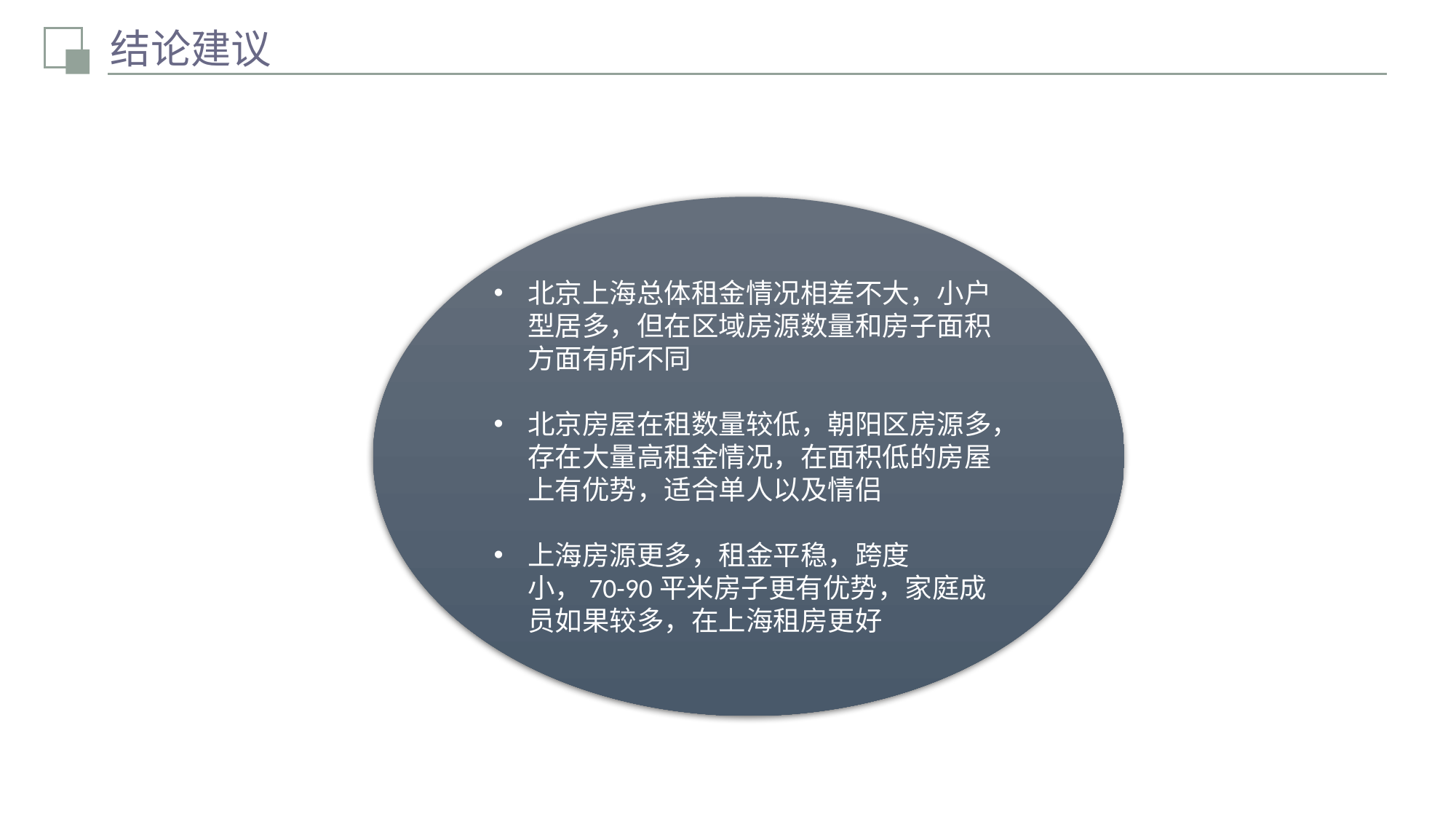

结论建议
北京上海总体租金情况相差不大，小户型居多，但在区域房源数量和房子面积方面有所不同

北京房屋在租数量较低，朝阳区房源多，存在大量高租金情况，在面积低的房屋上有优势，适合单人以及情侣

上海房源更多，租金平稳，跨度小，70-90平米房子更有优势，家庭成员如果较多，在上海租房更好